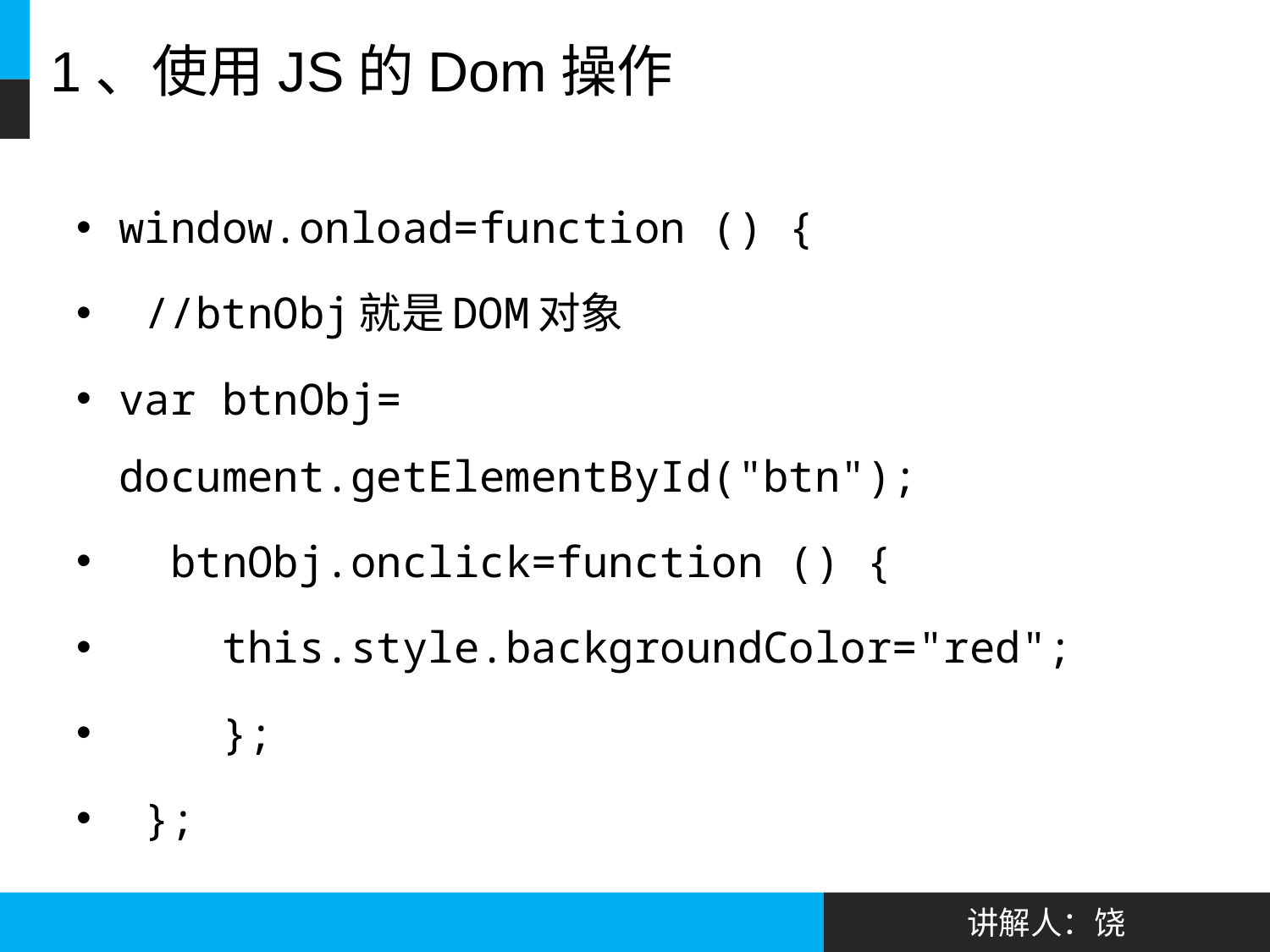

# 1、使用JS的Dom操作
window.onload=function () {
 //btnObj就是DOM对象
var btnObj= document.getElementById("btn");
  btnObj.onclick=function () {
    this.style.backgroundColor="red";
    };
 };